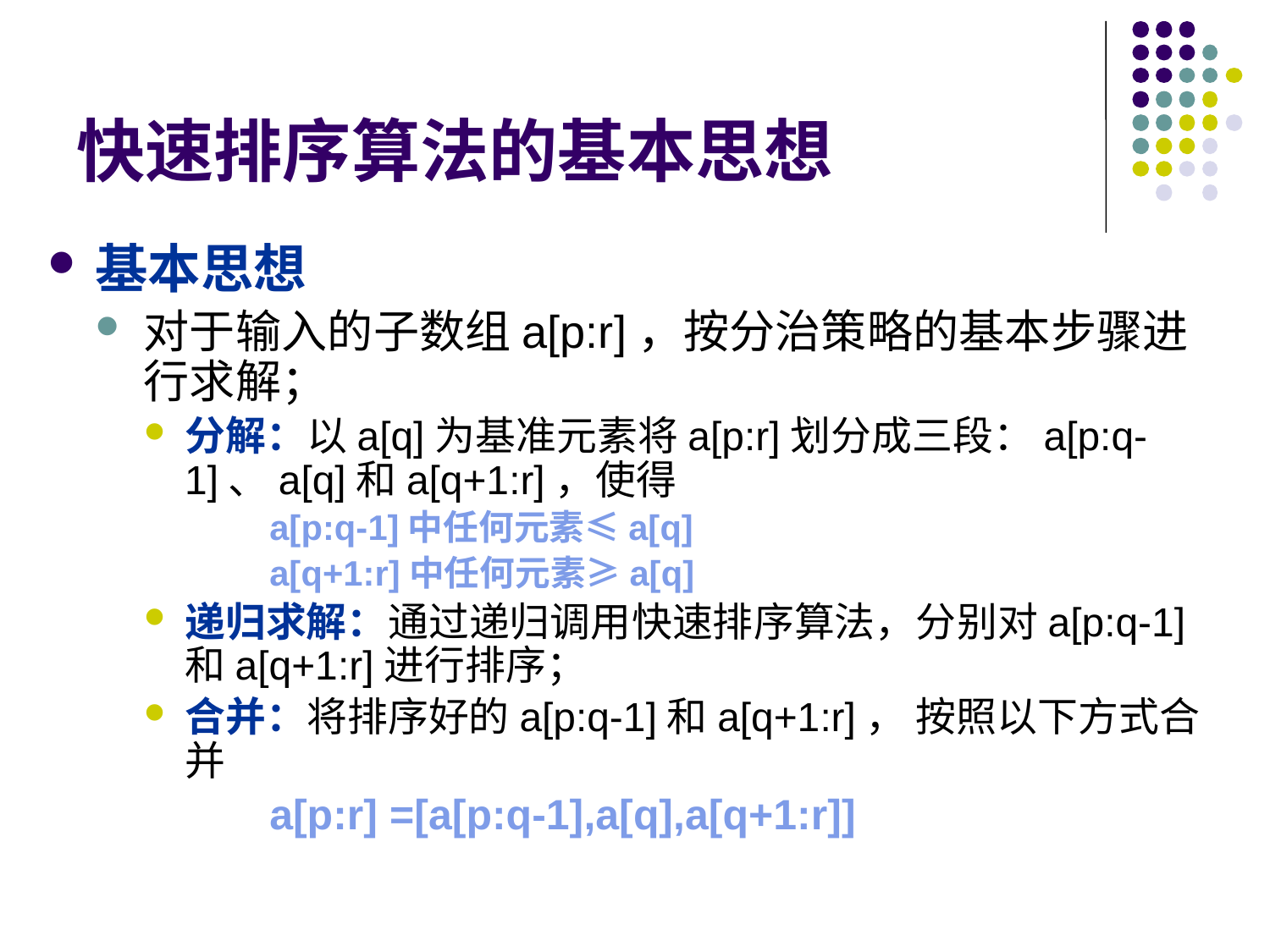

# 快速排序算法的基本思想
基本思想
对于输入的子数组a[p:r]，按分治策略的基本步骤进行求解；
分解：以a[q]为基准元素将a[p:r]划分成三段：a[p:q-1]、a[q]和a[q+1:r]，使得
	a[p:q-1]中任何元素≤a[q]
	a[q+1:r]中任何元素≥a[q]
递归求解：通过递归调用快速排序算法，分别对a[p:q-1] 和a[q+1:r]进行排序；
合并：将排序好的a[p:q-1]和a[q+1:r]， 按照以下方式合并
	a[p:r] =[a[p:q-1],a[q],a[q+1:r]]